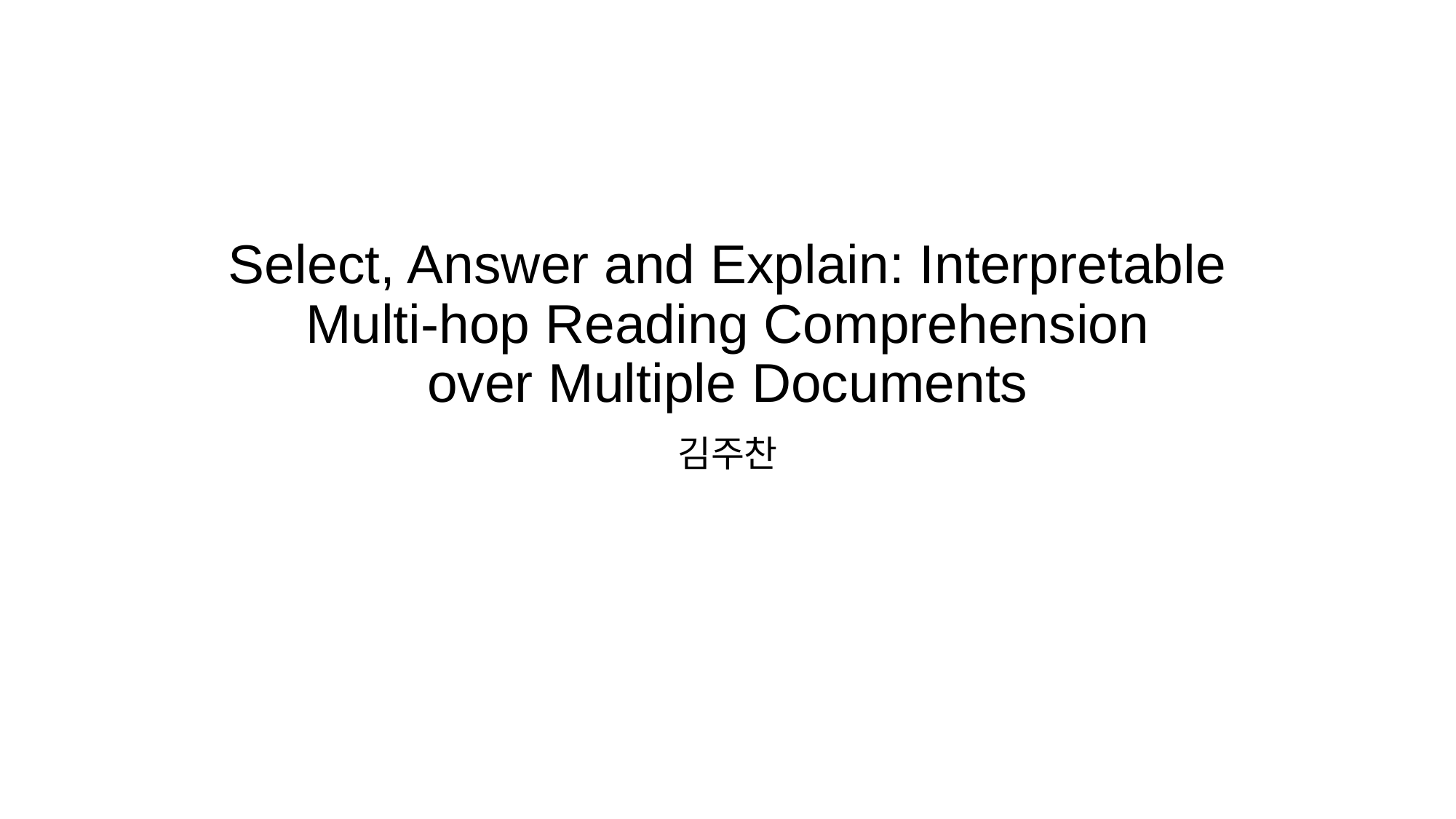

# Select, Answer and Explain: Interpretable Multi-hop Reading Comprehension over Multiple Documents
김주찬